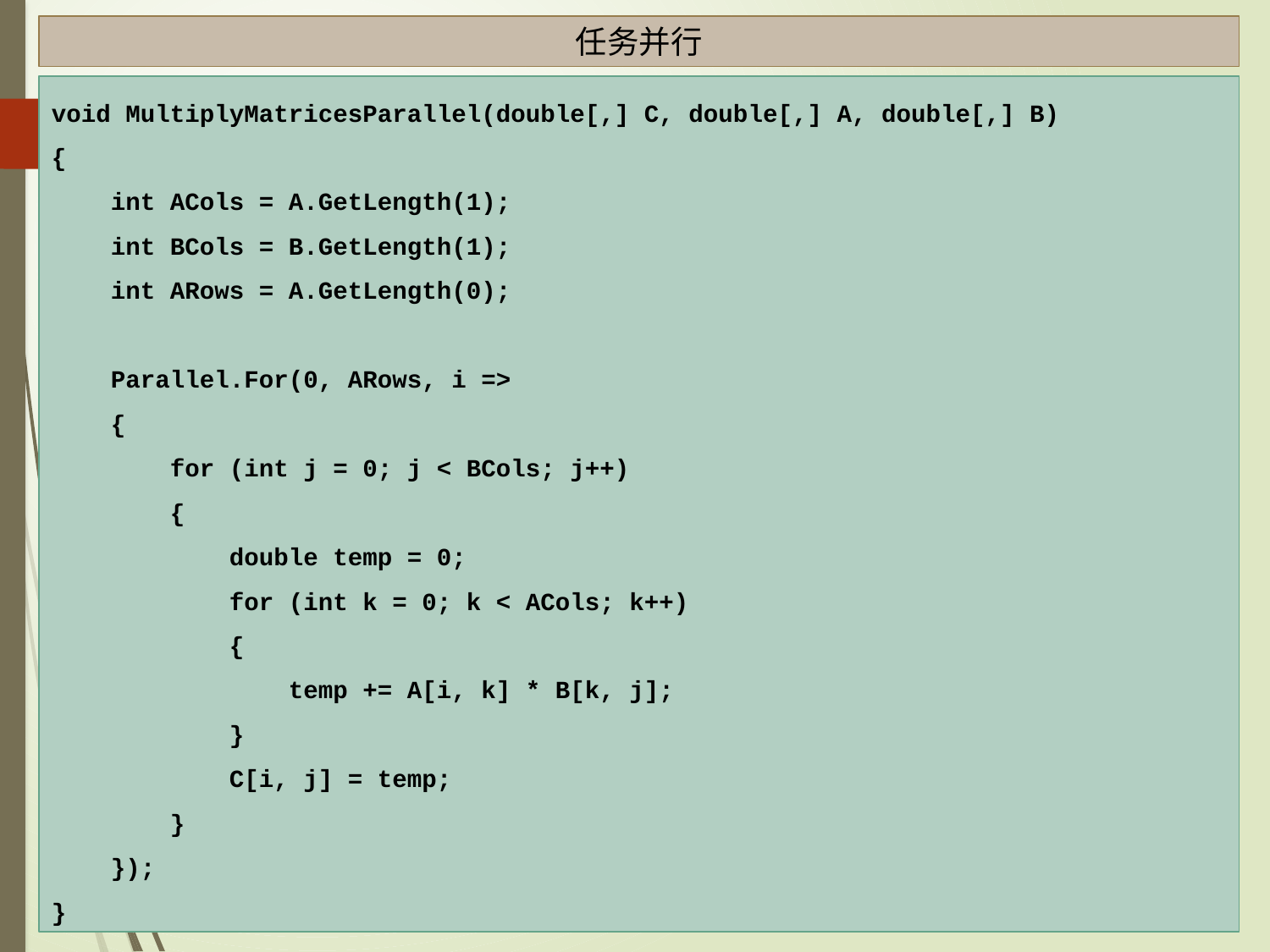

任务并行
void MultiplyMatricesParallel(double[,] C, double[,] A, double[,] B)
{
    int ACols = A.GetLength(1);
    int BCols = B.GetLength(1);
    int ARows = A.GetLength(0);

    Parallel.For(0, ARows, i =>
    {
        for (int j = 0; j < BCols; j++)
        {
            double temp = 0;
            for (int k = 0; k < ACols; k++)
            {
                temp += A[i, k] * B[k, j];
            }
            C[i, j] = temp;
        }
    });
}